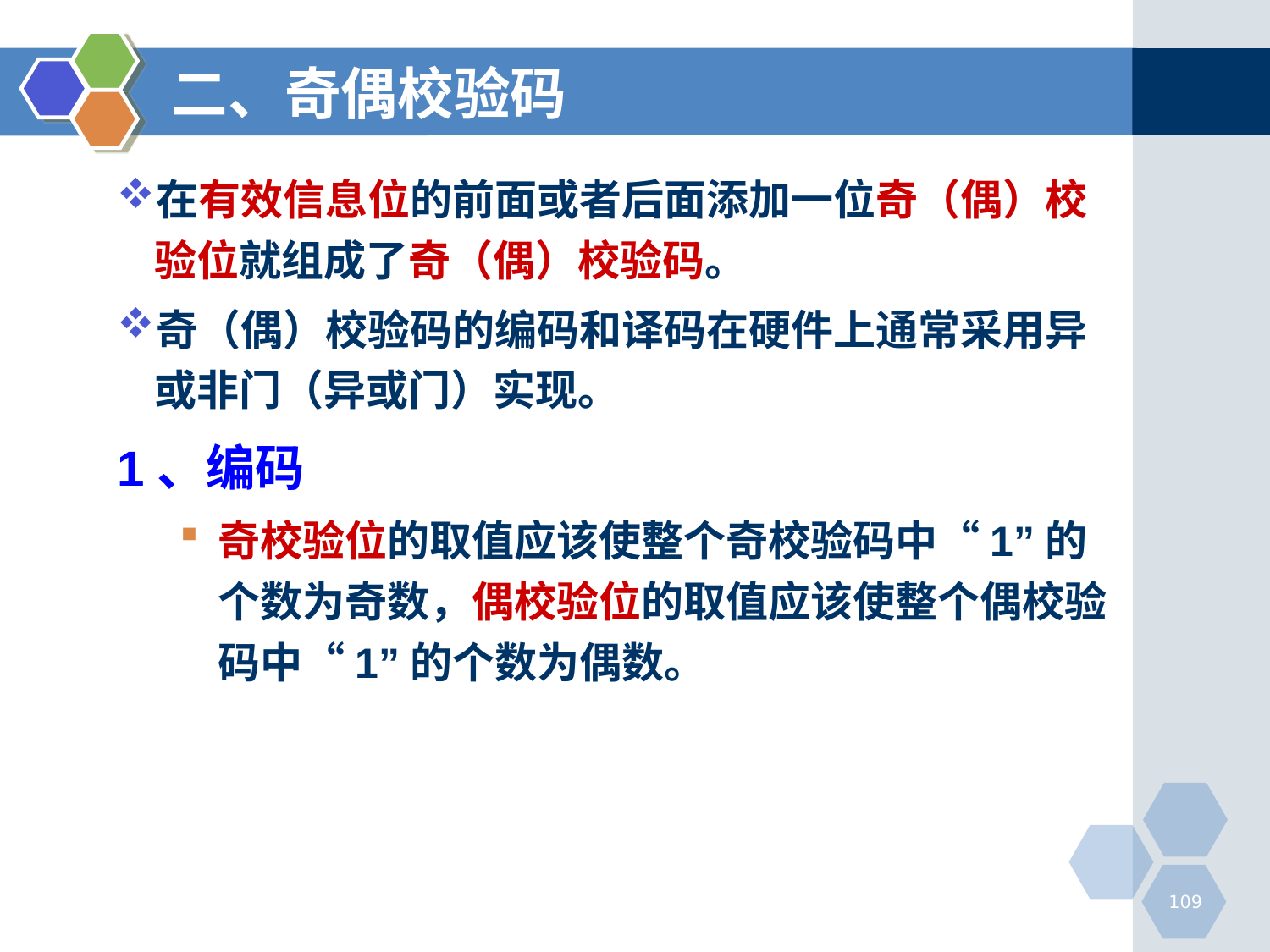

# 二、奇偶校验码
在有效信息位的前面或者后面添加一位奇（偶）校验位就组成了奇（偶）校验码。
奇（偶）校验码的编码和译码在硬件上通常采用异或非门（异或门）实现。
1、编码
奇校验位的取值应该使整个奇校验码中“1”的个数为奇数，偶校验位的取值应该使整个偶校验码中“1”的个数为偶数。

109